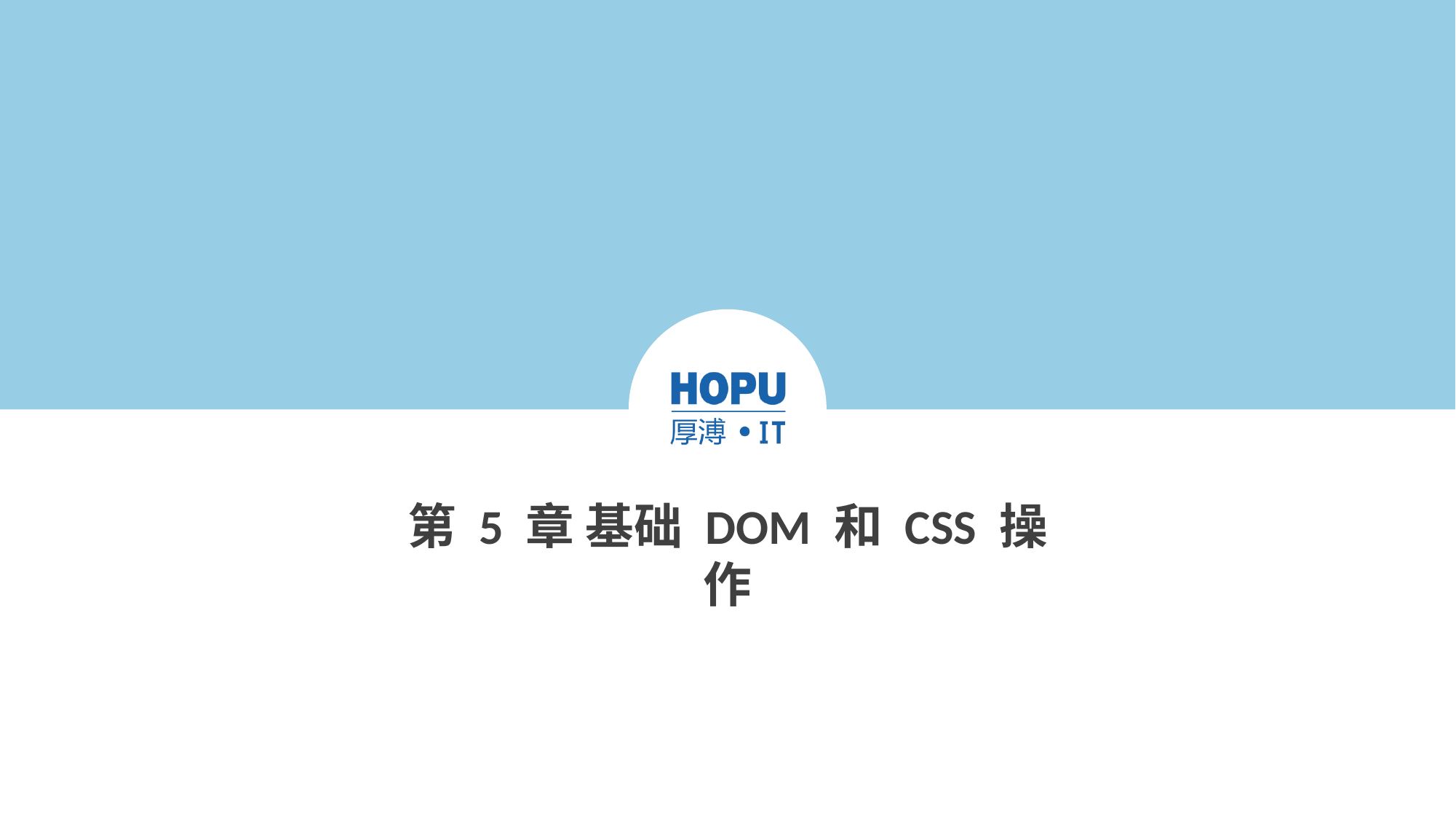

第 5 章 基础 DOM 和 CSS 操作